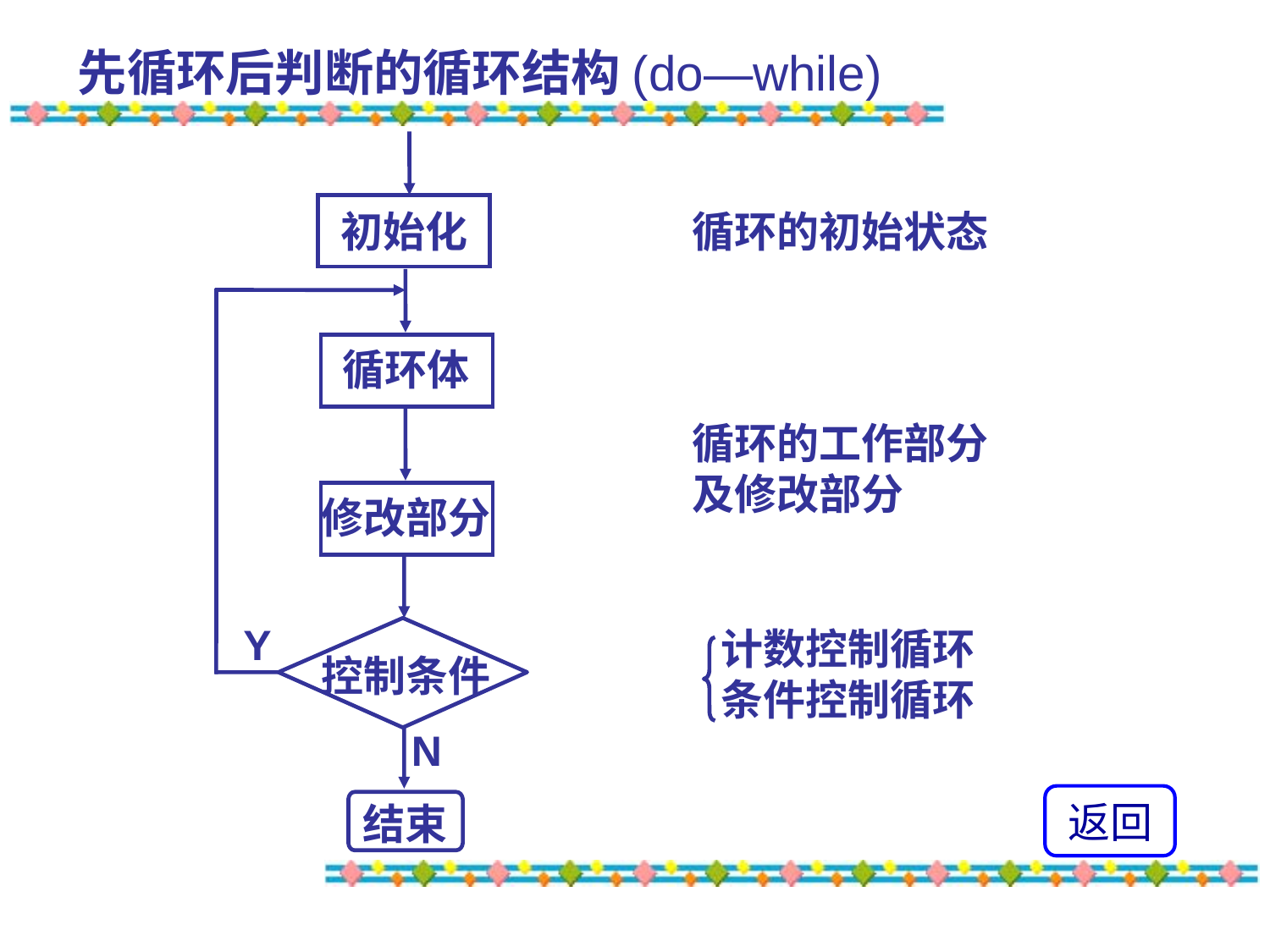

# 先循环后判断的循环结构(do—while)

初始化
循环的初始状态

循环体

循环的工作部分
及修改部分

修改部分

Y

计数控制循环
条件控制循环

控制条件

N

结束
返回